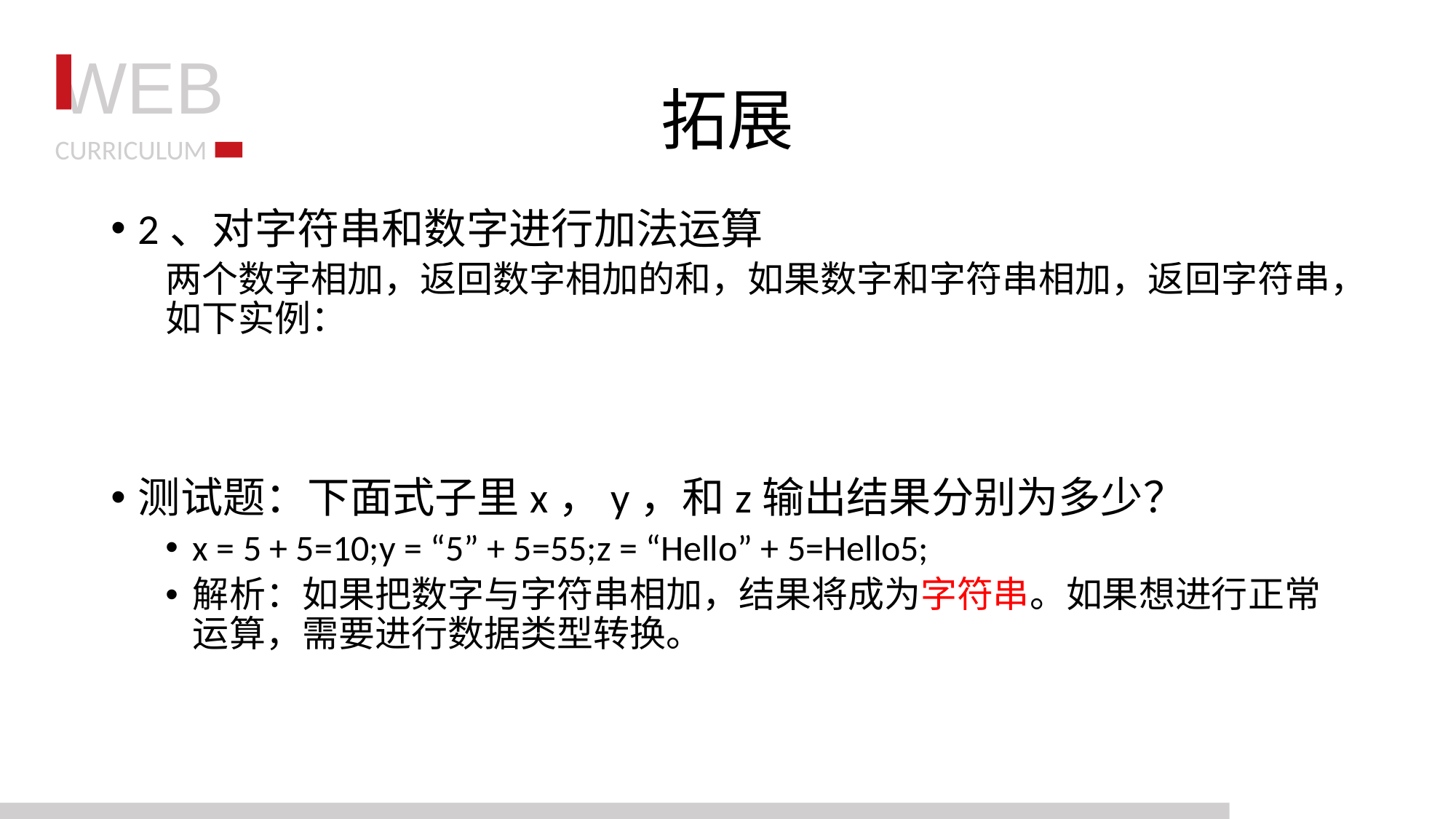

# 拓展
2、对字符串和数字进行加法运算
两个数字相加，返回数字相加的和，如果数字和字符串相加，返回字符串，如下实例：

测试题：下面式子里x，y，和z输出结果分别为多少？
x = 5 + 5=10;y = “5” + 5=55;z = “Hello” + 5=Hello5;
解析：如果把数字与字符串相加，结果将成为字符串。如果想进行正常运算，需要进行数据类型转换。